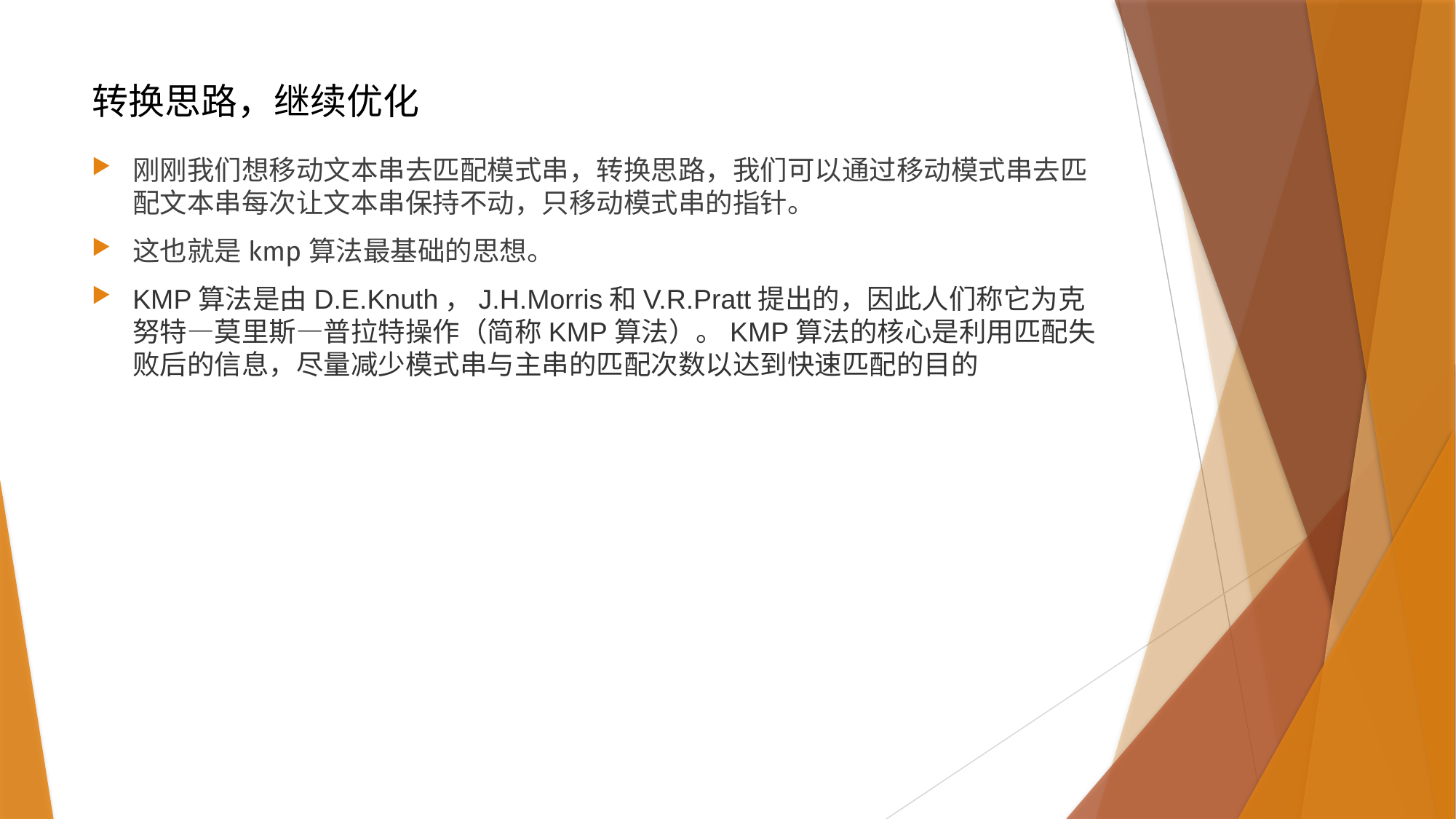

# 转换思路，继续优化
刚刚我们想移动文本串去匹配模式串，转换思路，我们可以通过移动模式串去匹配文本串每次让文本串保持不动，只移动模式串的指针。
这也就是kmp算法最基础的思想。
KMP算法是由D.E.Knuth，J.H.Morris和V.R.Pratt提出的，因此人们称它为克努特—莫里斯—普拉特操作（简称KMP算法）。KMP算法的核心是利用匹配失败后的信息，尽量减少模式串与主串的匹配次数以达到快速匹配的目的